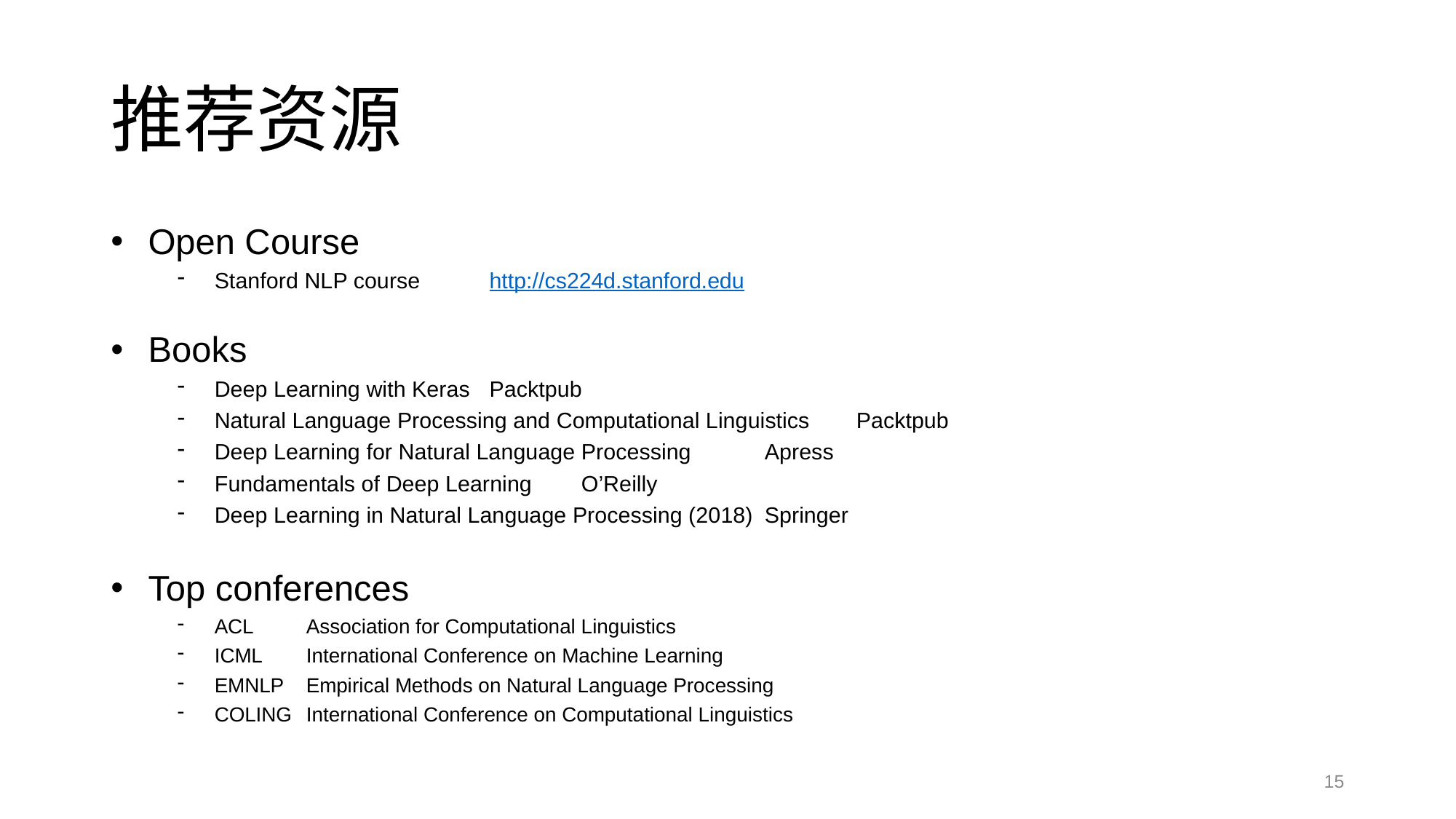

# 推荐资源
Open Course
Stanford NLP course		http://cs224d.stanford.edu

Books
Deep Learning with Keras					Packtpub
Natural Language Processing and Computational Linguistics		Packtpub
Deep Learning for Natural Language Processing			Apress
Fundamentals of Deep Learning				O’Reilly
Deep Learning in Natural Language Processing (2018)		Springer

Top conferences
ACL				Association for Computational Linguistics
ICML				International Conference on Machine Learning
EMNLP				Empirical Methods on Natural Language Processing
COLING				International Conference on Computational Linguistics
15